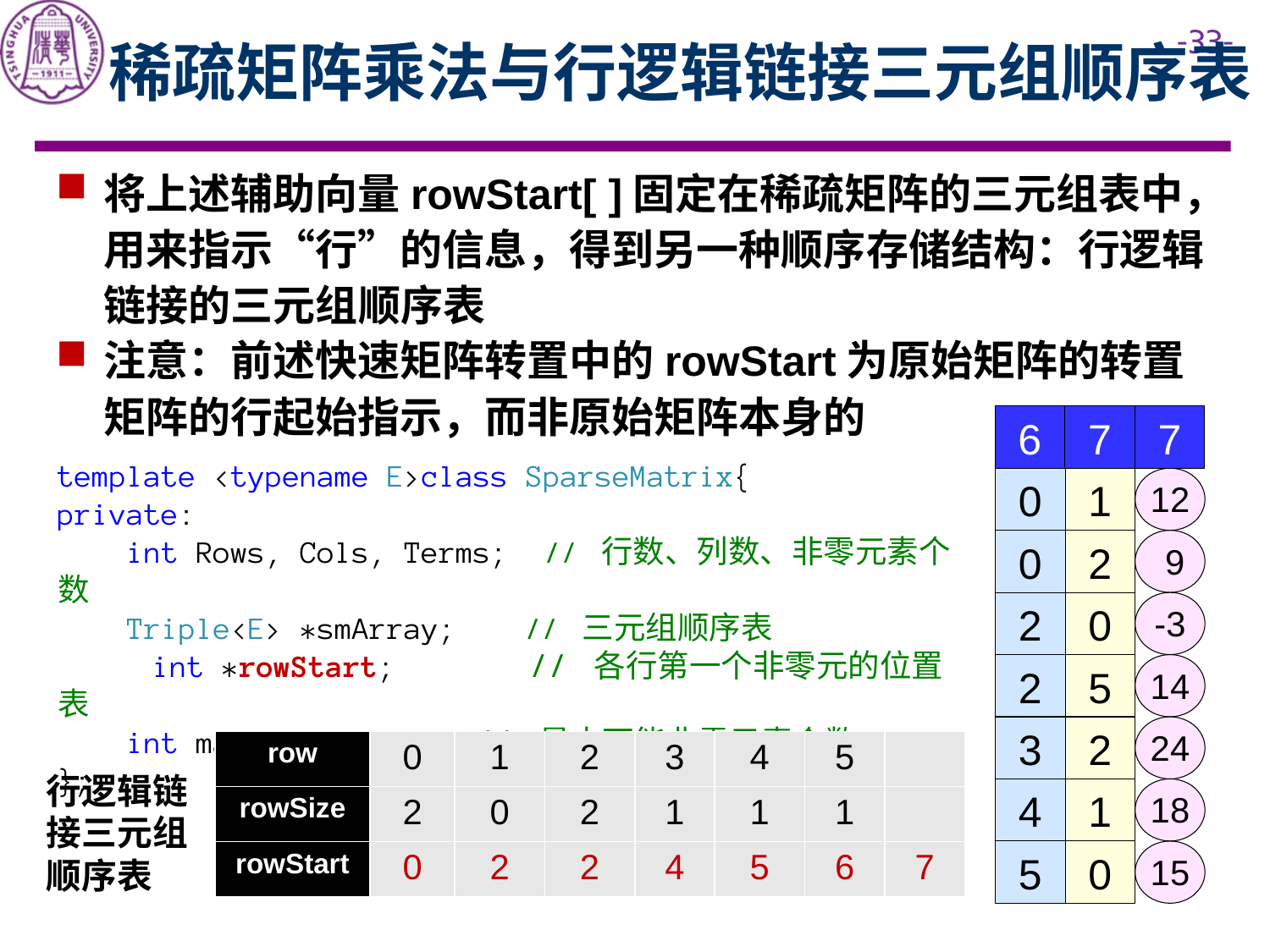

稀疏矩阵乘法与行逻辑链接三元组顺序表
将上述辅助向量rowStart[ ]固定在稀疏矩阵的三元组表中，用来指示“行”的信息，得到另一种顺序存储结构：行逻辑链接的三元组顺序表
注意：前述快速矩阵转置中的rowStart为原始矩阵的转置矩阵的行起始指示，而非原始矩阵本身的
6
7
7
0
1
12
0
2
 9
2
0
-3
2
5
14
3
2
24
4
1
18
5
0
15
template <typename E>class SparseMatrix{
private:
    int Rows, Cols, Terms;  // 行数、列数、非零元素个数
    Triple<E> *smArray;    // 三元组顺序表
     int *rowStart;       // 各行第一个非零元的位置表
    int maxTerms;       // 最大可能非零元素个数
};
| row | 0 | 1 | 2 | 3 | 4 | 5 |  |
| --- | --- | --- | --- | --- | --- | --- | --- |
| rowSize | 2 | 0 | 2 | 1 | 1 | 1 |  |
| rowStart | 0 | 2 | 2 | 4 | 5 | 6 | 7 |
行逻辑链接三元组顺序表